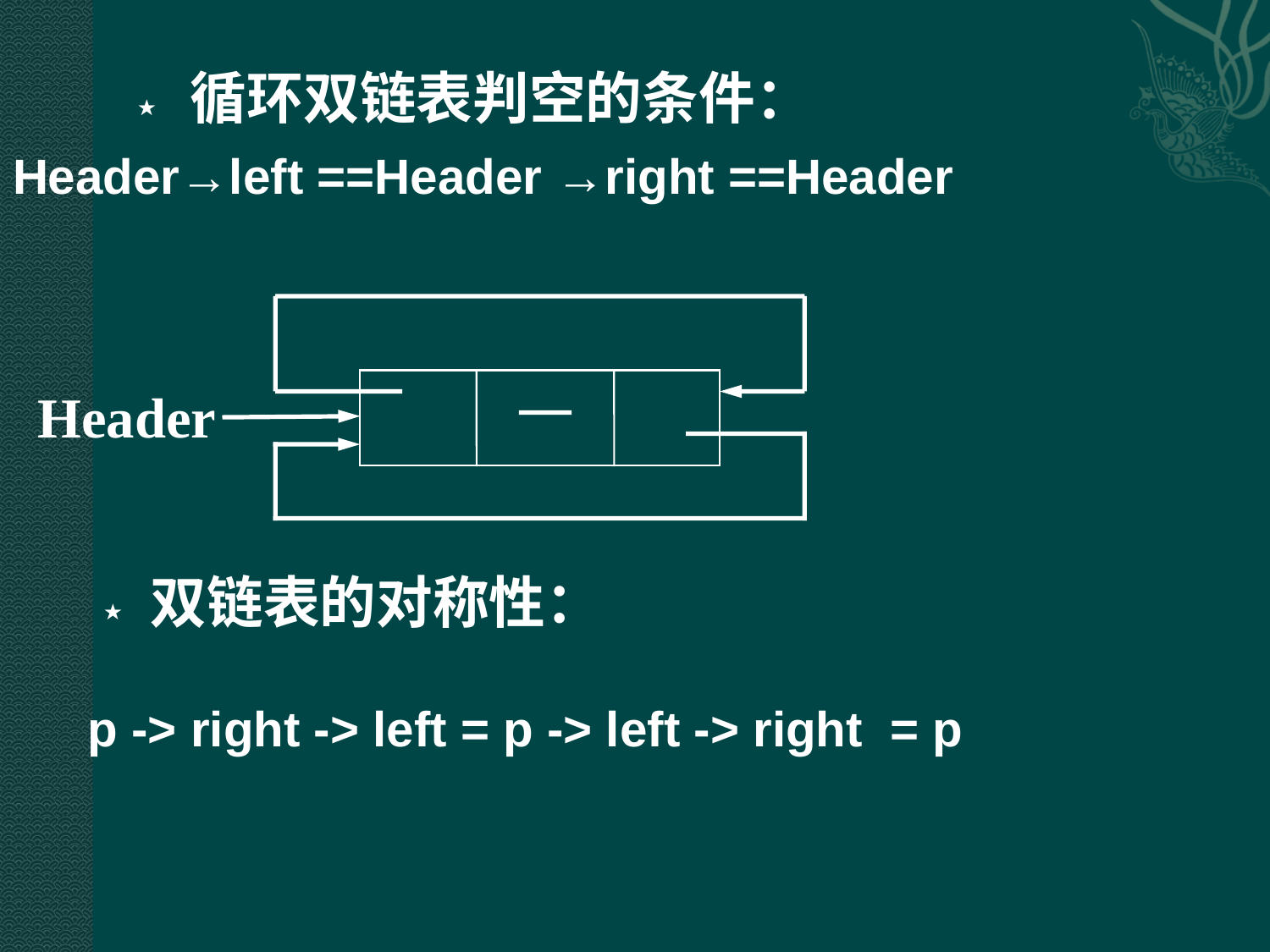

Header→left ==Header →right ==Header

	  p -> right -> left = p -> left -> right  = p

循环双链表判空的条件：
★

Header

双链表的对称性：
★